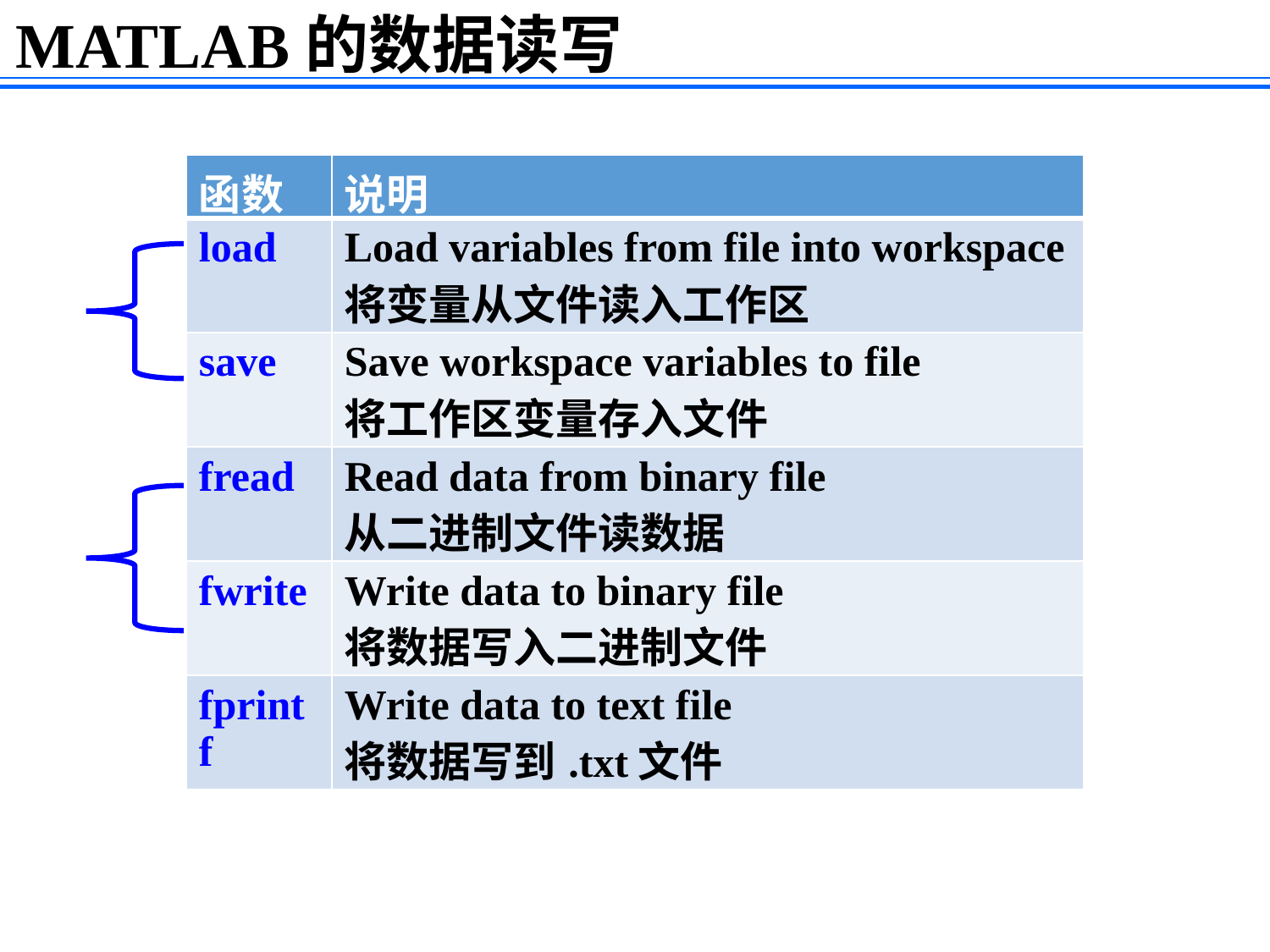

MATLAB的数据读写

| 函数 | 说明 |
| --- | --- |
| load | Load variables from file into workspace 将变量从文件读入工作区 |
| save | Save workspace variables to file 将工作区变量存入文件 |
| fread | Read data from binary file 从二进制文件读数据 |
| fwrite | Write data to binary file 将数据写入二进制文件 |
| fprintf | Write data to text file 将数据写到.txt文件 |